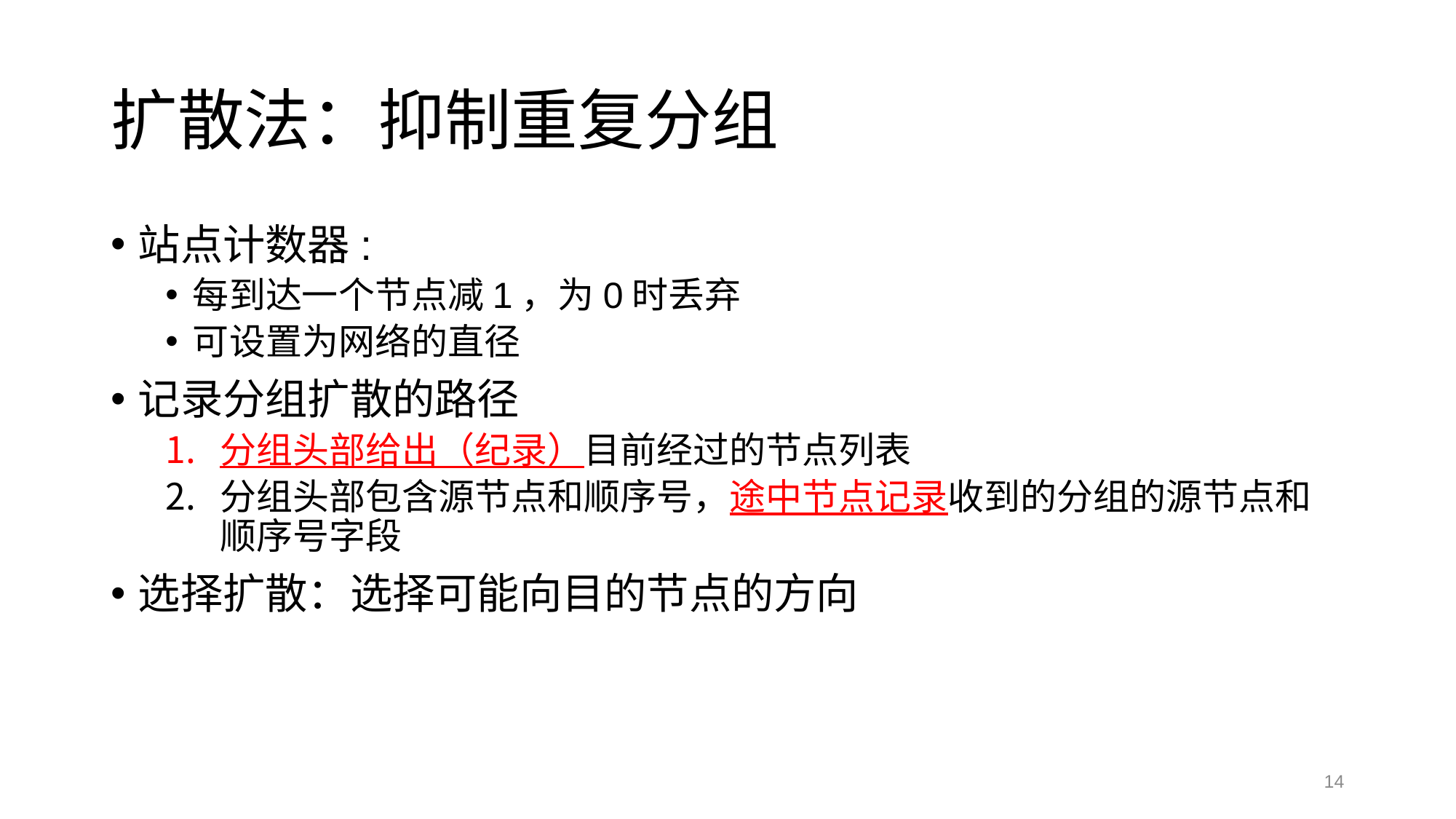

# 扩散法：抑制重复分组
站点计数器:
每到达一个节点减1，为0时丢弃
可设置为网络的直径
记录分组扩散的路径
分组头部给出（纪录）目前经过的节点列表
分组头部包含源节点和顺序号，途中节点记录收到的分组的源节点和顺序号字段
选择扩散：选择可能向目的节点的方向
14